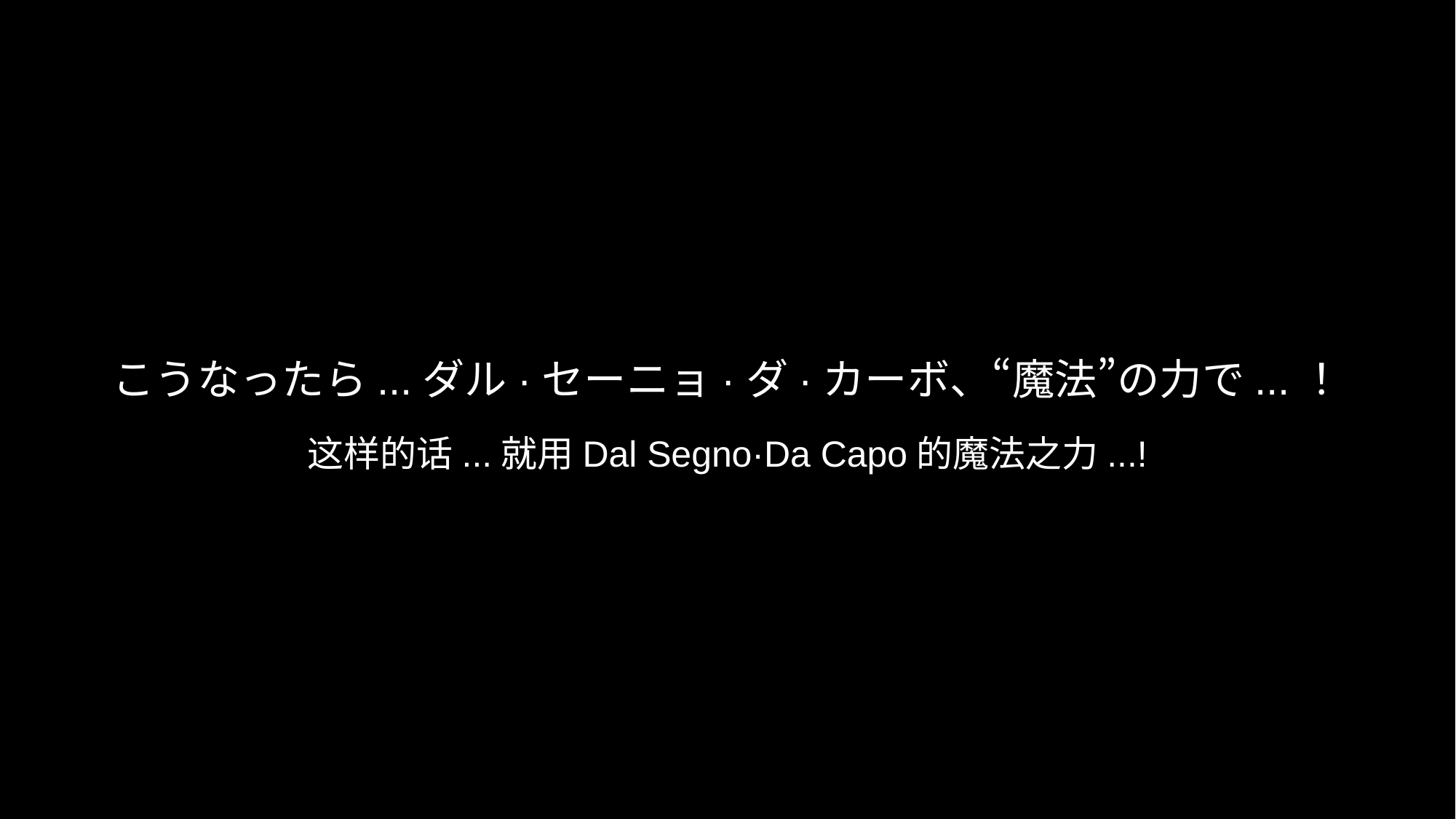

# こうなったら...ダル·セーニョ·ダ·カーボ、“魔法”の力で...！
这样的话...就用Dal Segno·Da Capo的魔法之力...!